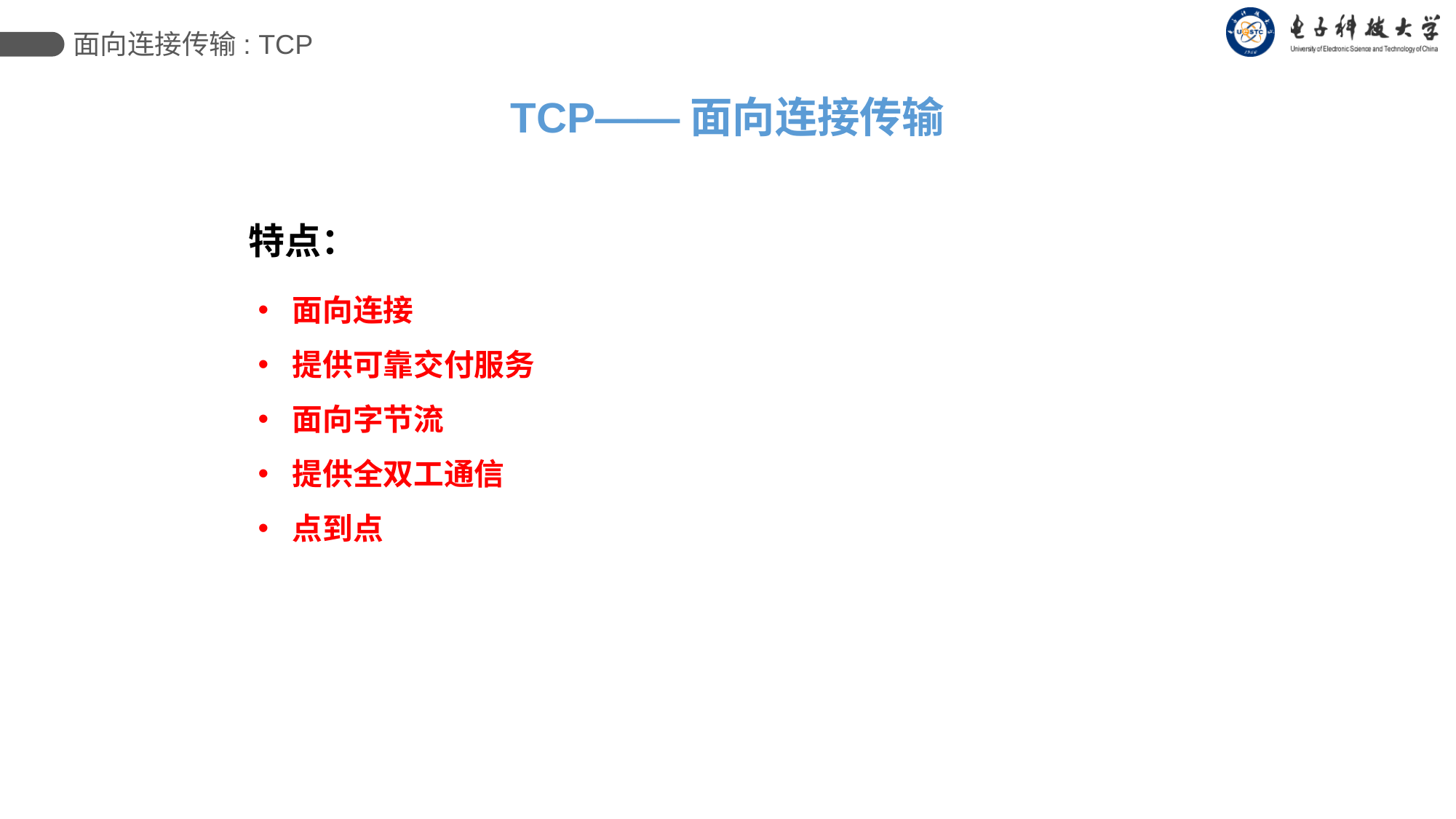

面向连接传输: TCP

TCP——面向连接传输
特点：
面向连接
提供可靠交付服务
面向字节流
提供全双工通信
点到点